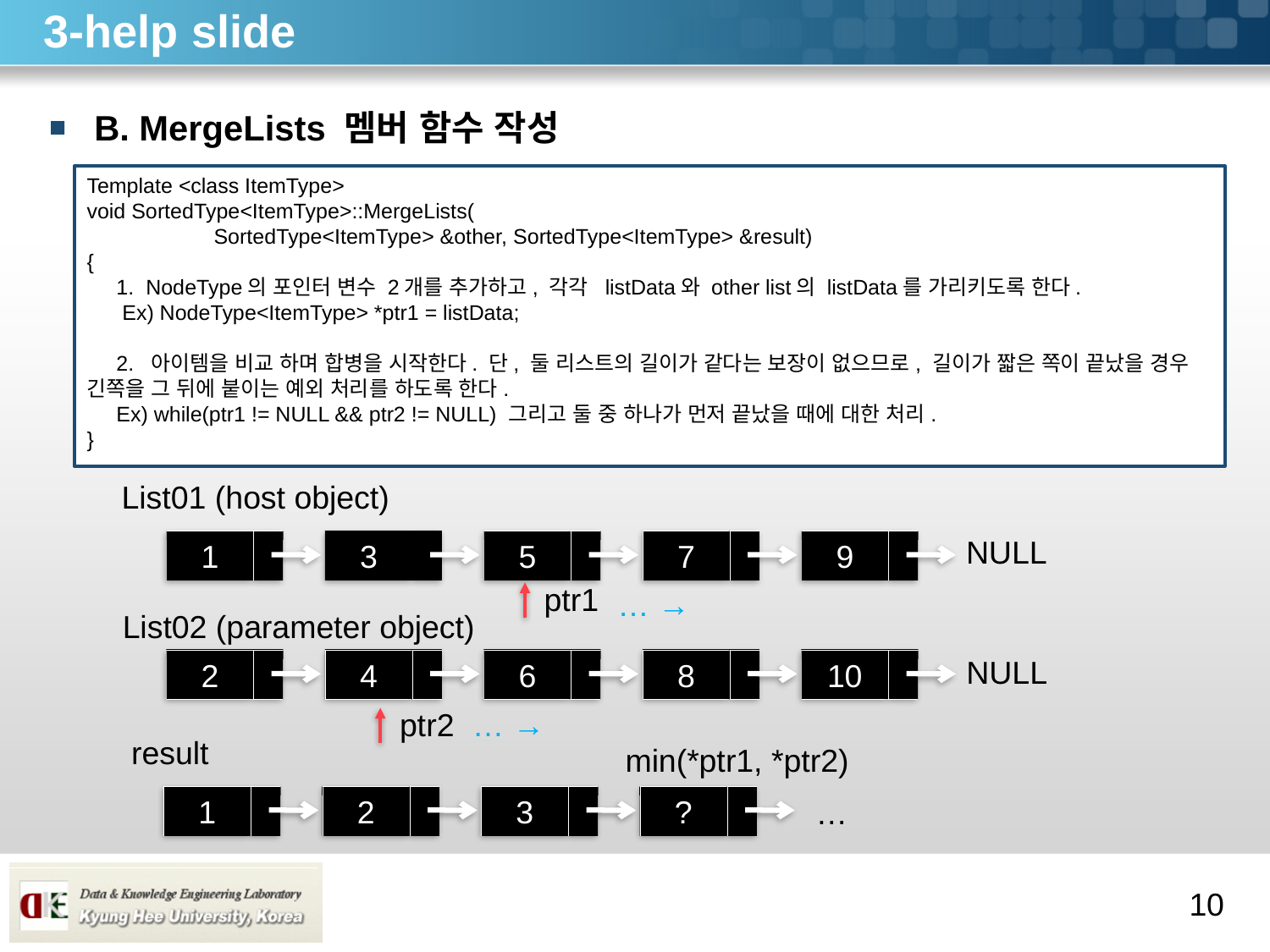

# 3-help slide
B. MergeLists 멤버 함수 작성
Template <class ItemType>
void SortedType<ItemType>::MergeLists(
	SortedType<ItemType> &other, SortedType<ItemType> &result)
{
     1.  NodeType의 포인터 변수 2개를 추가하고, 각각  listData와 other list의 listData를 가리키도록 한다.
      Ex) NodeType<ItemType> *ptr1 = listData;

     2.  아이템을 비교 하며 합병을 시작한다. 단, 둘 리스트의 길이가 같다는 보장이 없으므로, 길이가 짧은 쪽이 끝났을 경우 긴쪽을 그 뒤에 붙이는 예외 처리를 하도록 한다.
     Ex) while(ptr1 != NULL && ptr2 != NULL) 그리고 둘 중 하나가 먼저 끝났을 때에 대한 처리.
}

List01 (host object)
NULL
1

3

5

7

9

ptr1
… →
List02 (parameter object)
NULL
2

4

6

8

10

ptr2
… →
result
min(*ptr1, *ptr2)
1

2

3

?

…